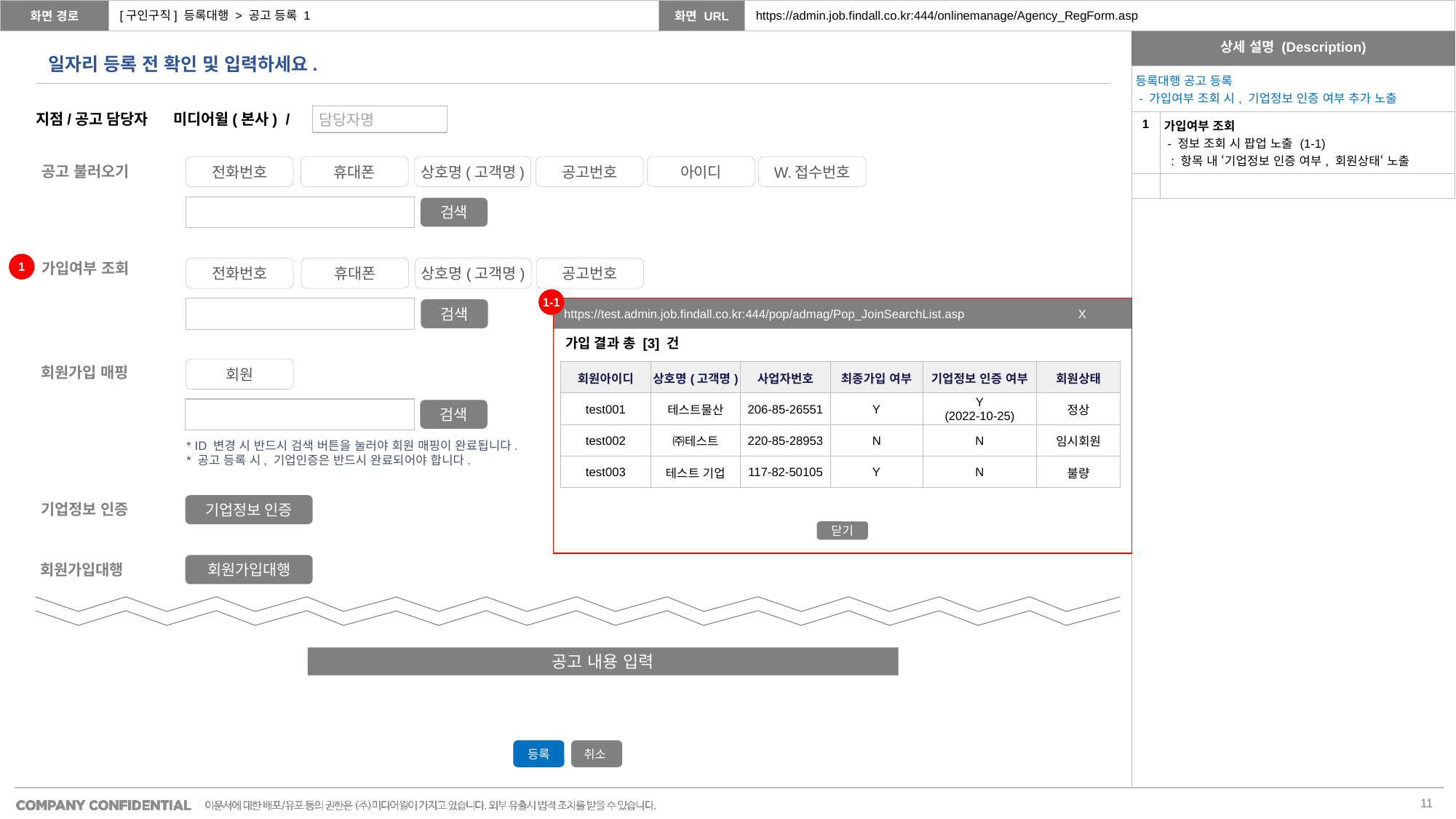

[구인구직] 등록대행 > 공고 등록 1
https://admin.job.findall.co.kr:444/onlinemanage/Agency_RegForm.asp

일자리 등록 전 확인 및 입력하세요.
| 등록대행 공고 등록 - 가입여부 조회 시, 기업정보 인증 여부 추가 노출 |  |
| --- | --- |
| 1 | 가입여부 조회 - 정보 조회 시 팝업 노출 (1-1) : 항목 내 ‘기업정보 인증 여부, 회원상태‘ 노출 |
|  |  |
지점/공고 담당자      미디어윌(본사)  /
담당자명
전화번호
휴대폰
상호명(고객명)
공고번호
아이디
W.접수번호
공고 불러오기

검색
1
가입여부 조회
전화번호
휴대폰
상호명(고객명)
공고번호
1-1

https://test.admin.job.findall.co.kr:444/pop/admag/Pop_JoinSearchList.asp                                 X
검색
가입 결과 총 [3] 건
회원가입 매핑
회원
| 회원아이디 | 상호명(고객명) | 사업자번호 | 최종가입 여부 | 기업정보 인증 여부 | 회원상태 |
| --- | --- | --- | --- | --- | --- |
| test001 | 테스트물산 | 206-85-26551 | Y | Y (2022-10-25) | 정상 |
| test002 | ㈜테스트 | 220-85-28953 | N | N | 임시회원 |
| test003 | 테스트 기업 | 117-82-50105 | Y | N | 불량 |

검색
* ID 변경 시 반드시 검색 버튼을 눌러야 회원 매핑이 완료됩니다.
* 공고 등록 시, 기업인증은 반드시 완료되어야 합니다.
기업정보 인증
기업정보 인증
닫기
회원가입대행
회원가입대행

공고 내용 입력
등록
취소